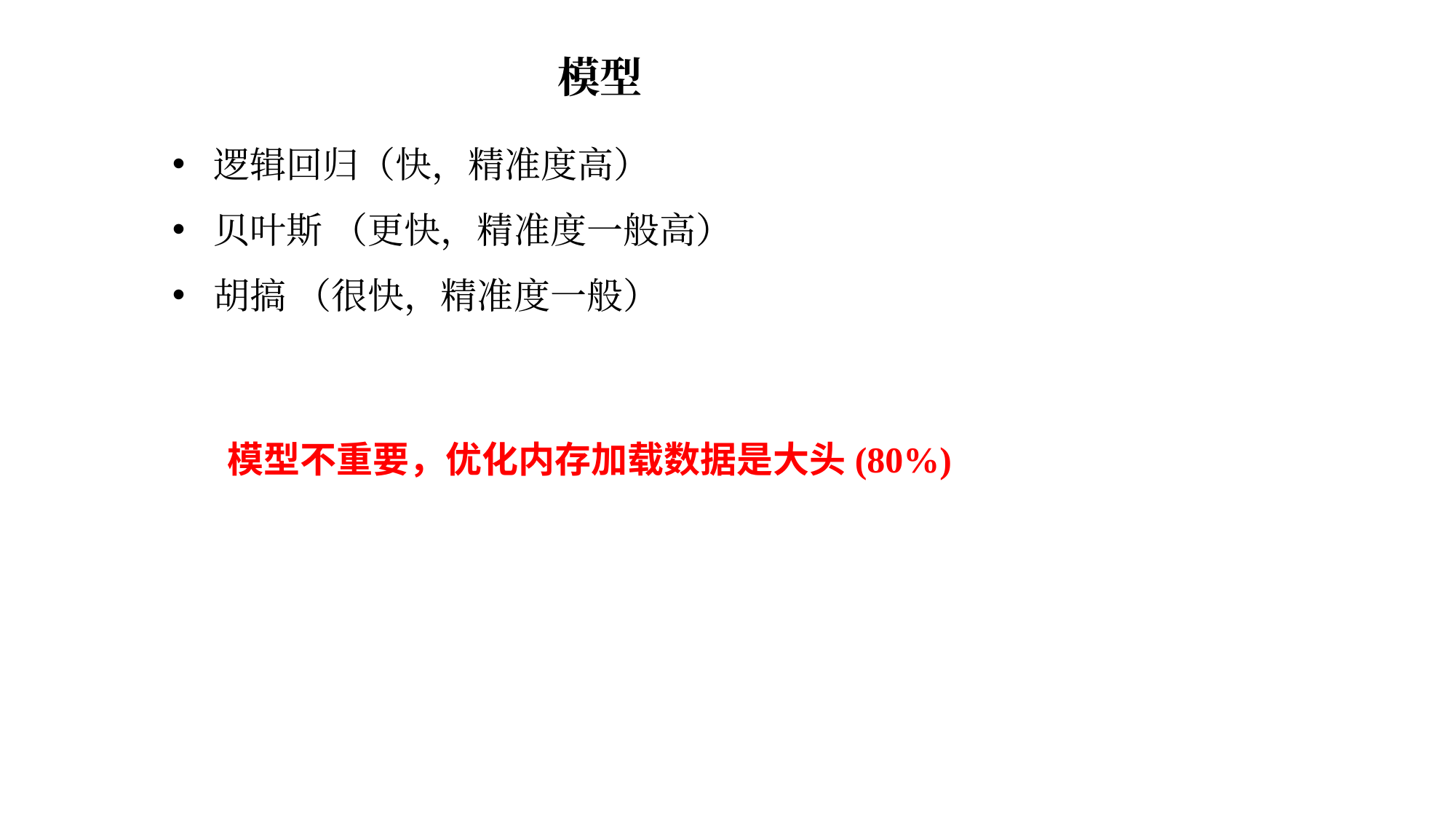

模型
逻辑回归（快，精准度高）
贝叶斯 （更快，精准度一般高）
胡搞 （很快，精准度一般）
模型不重要，优化内存加载数据是大头(80%)